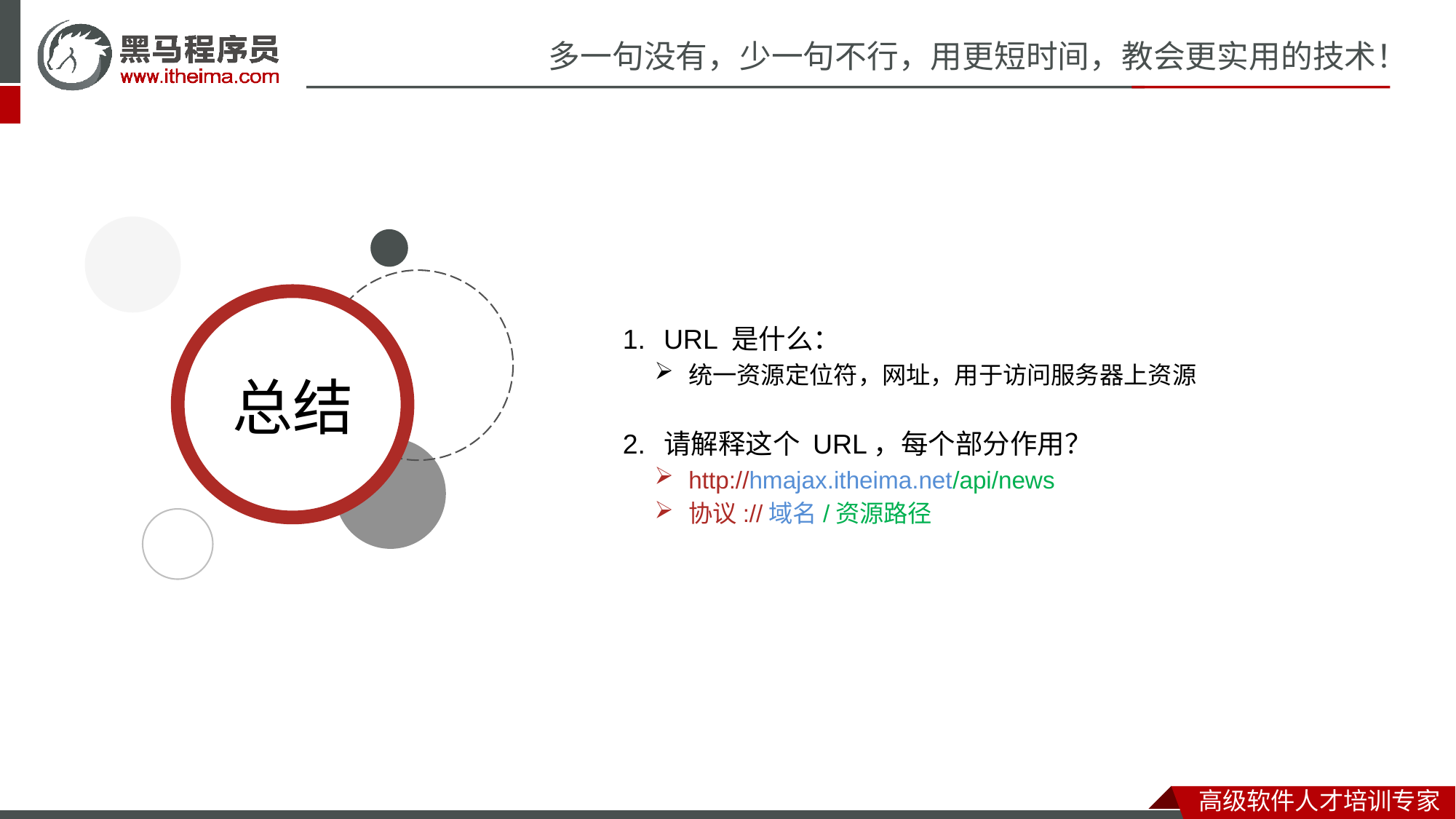

URL 是什么：
统一资源定位符，网址，用于访问服务器上资源
请解释这个 URL，每个部分作用？
http://hmajax.itheima.net/api/news
协议://域名/资源路径